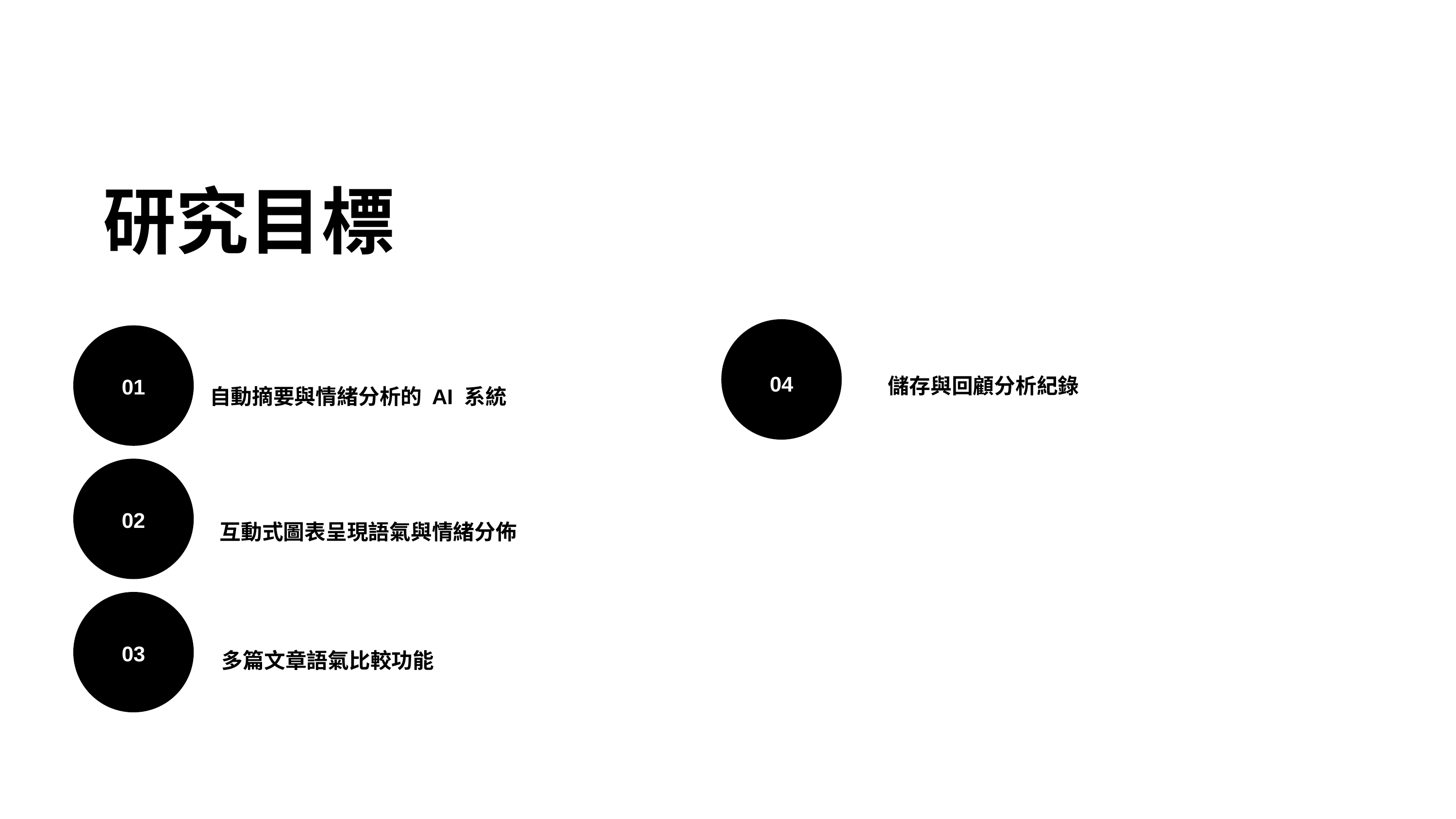

研究目標

04
儲存與回顧分析紀錄
01
自動摘要與情緒分析的 AI 系統

02
 互動式圖表呈現語氣與情緒分佈
02

03
多篇文章語氣比較功能